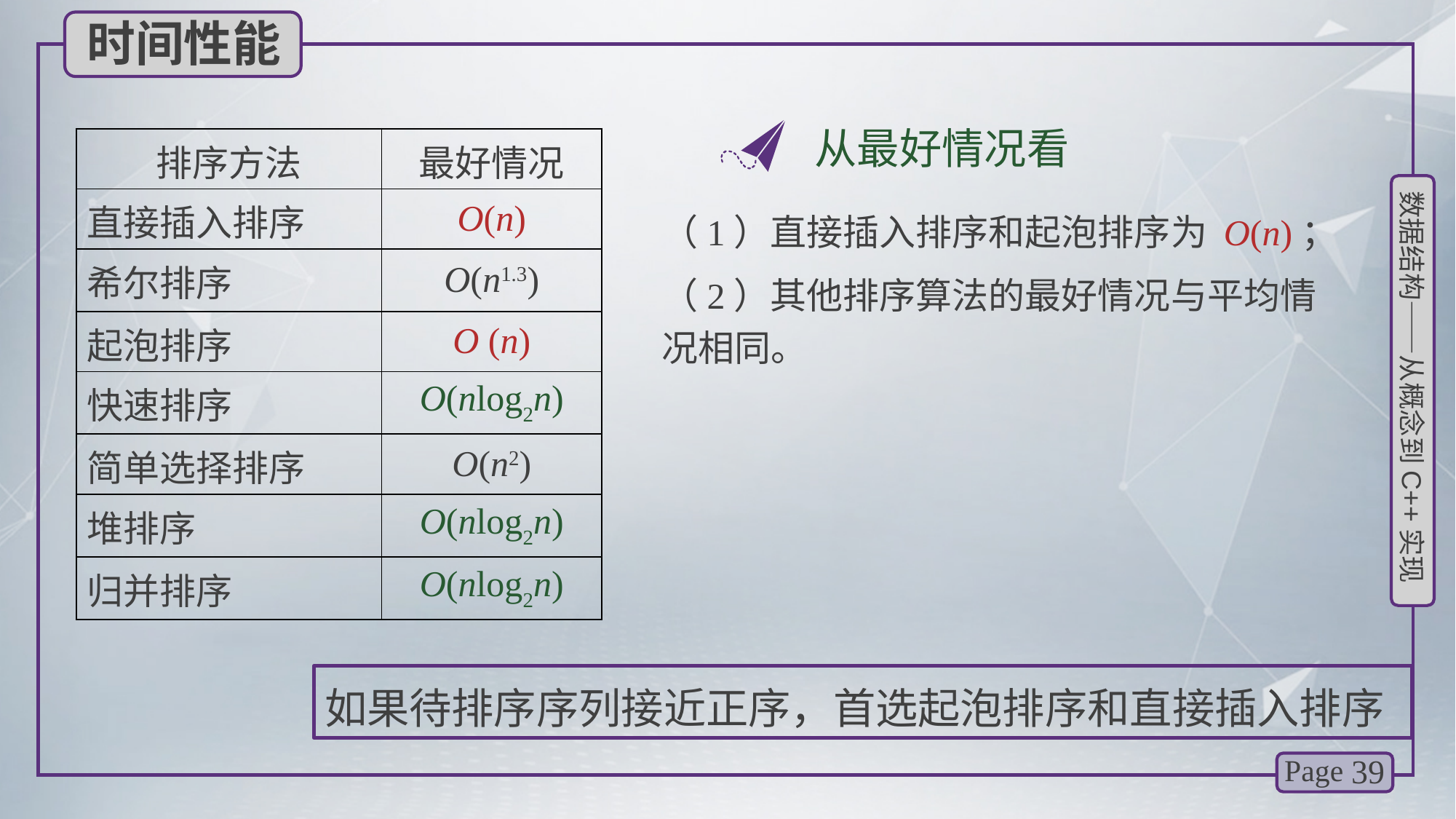

时间性能

从最好情况看

| 排序方法 | 最好情况 |
| --- | --- |
| 直接插入排序 | O(n) |
| 希尔排序 | O(n1.3) |
| 起泡排序 | O (n) |
| 快速排序 | O(nlog2n) |
| 简单选择排序 | O(n2) |
| 堆排序 | O(nlog2n) |
| 归并排序 | O(nlog2n) |
（1）直接插入排序和起泡排序为 O(n)；
（2）其他排序算法的最好情况与平均情况相同。
如果待排序序列接近正序，首选起泡排序和直接插入排序